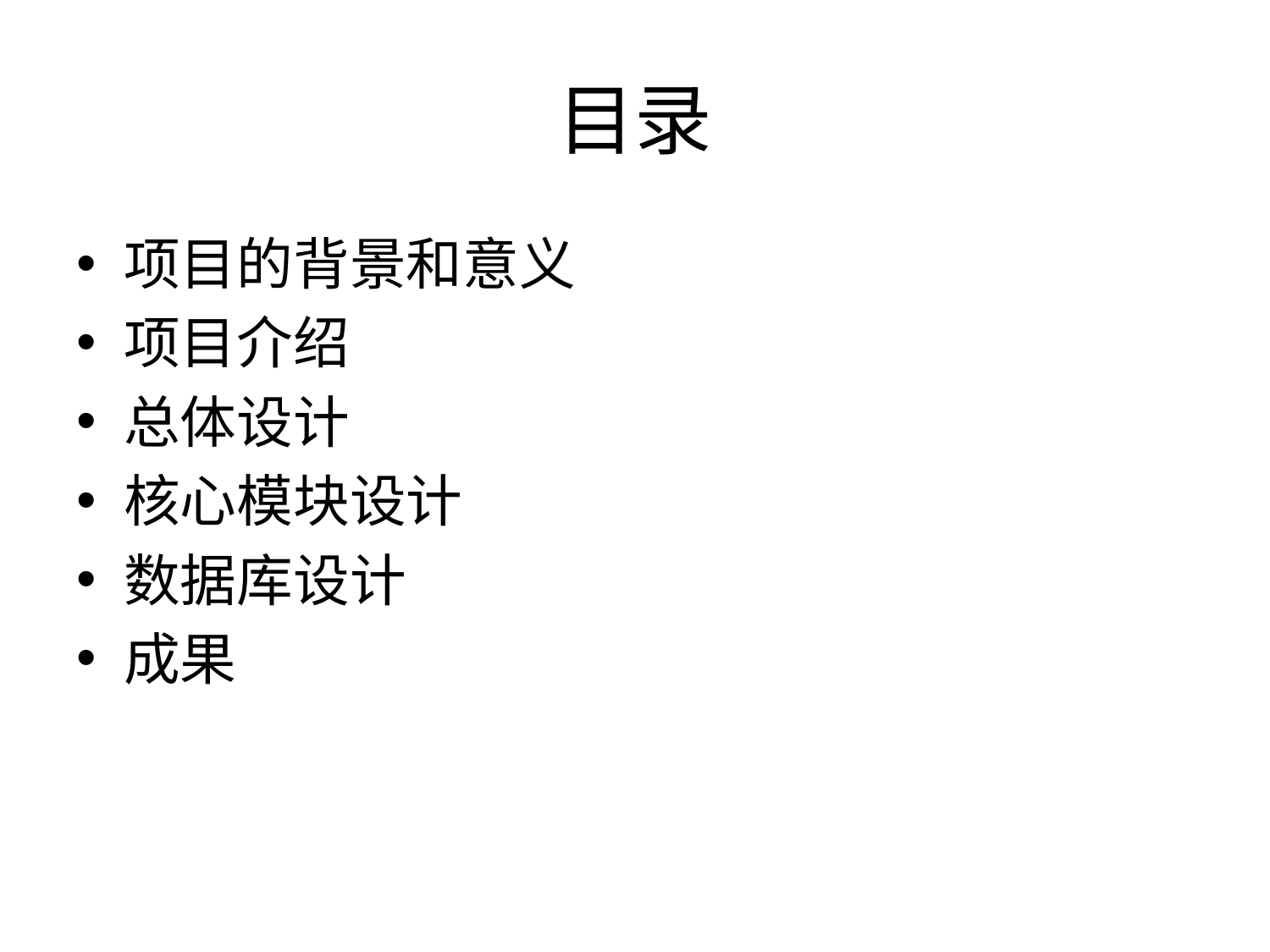

# 目录
项目的背景和意义
项目介绍
总体设计
核心模块设计
数据库设计
成果